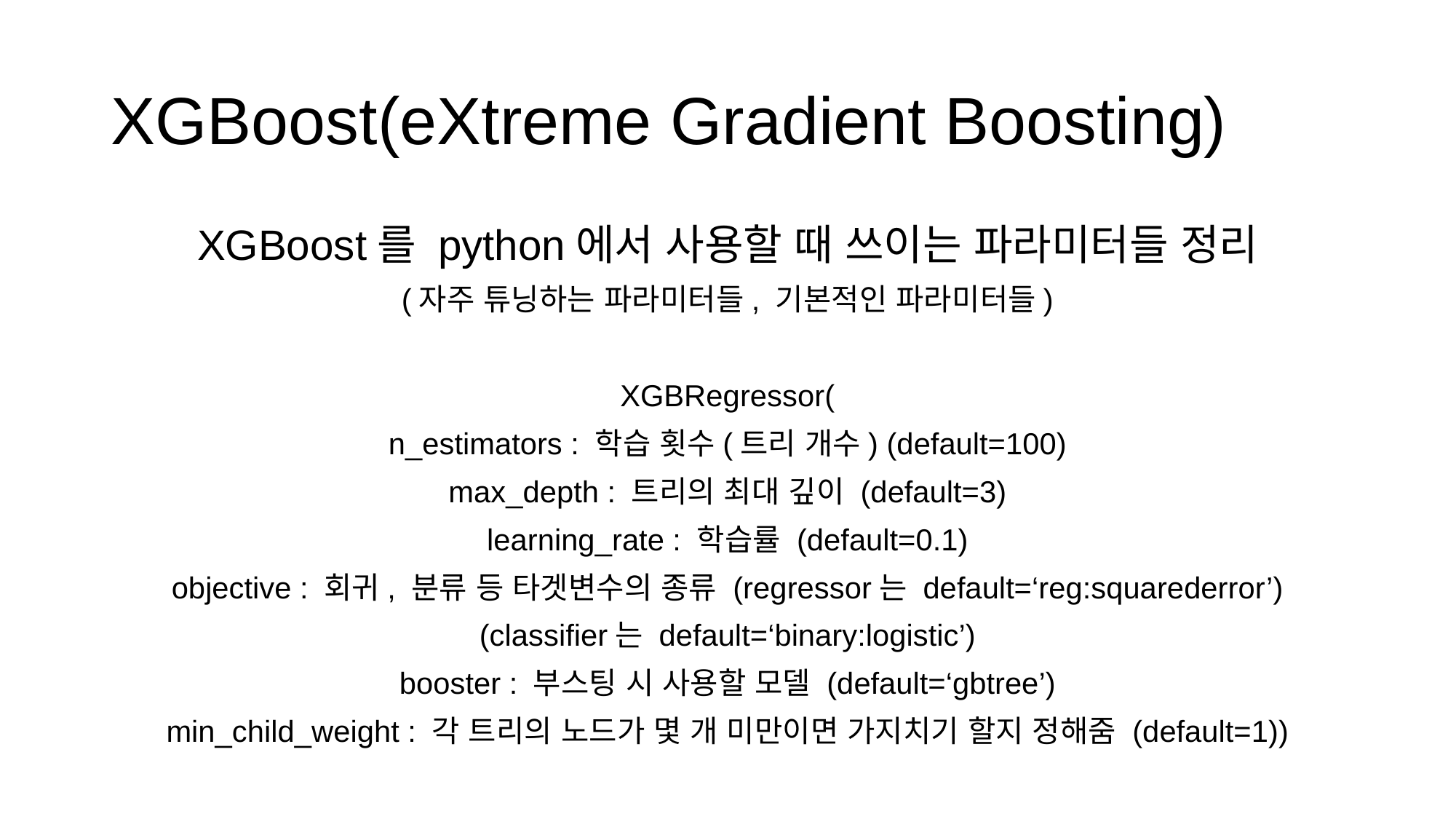

# XGBoost(eXtreme Gradient Boosting)
XGBoost를 python에서 사용할 때 쓰이는 파라미터들 정리
(자주 튜닝하는 파라미터들, 기본적인 파라미터들)

XGBRegressor(
n_estimators : 학습 횟수(트리 개수) (default=100)
max_depth : 트리의 최대 깊이 (default=3)
learning_rate : 학습률 (default=0.1)
objective : 회귀, 분류 등 타겟변수의 종류 (regressor는 default=‘reg:squarederror’)
(classifier는 default=‘binary:logistic’)
booster : 부스팅 시 사용할 모델 (default=‘gbtree’)
min_child_weight : 각 트리의 노드가 몇 개 미만이면 가지치기 할지 정해줌 (default=1))